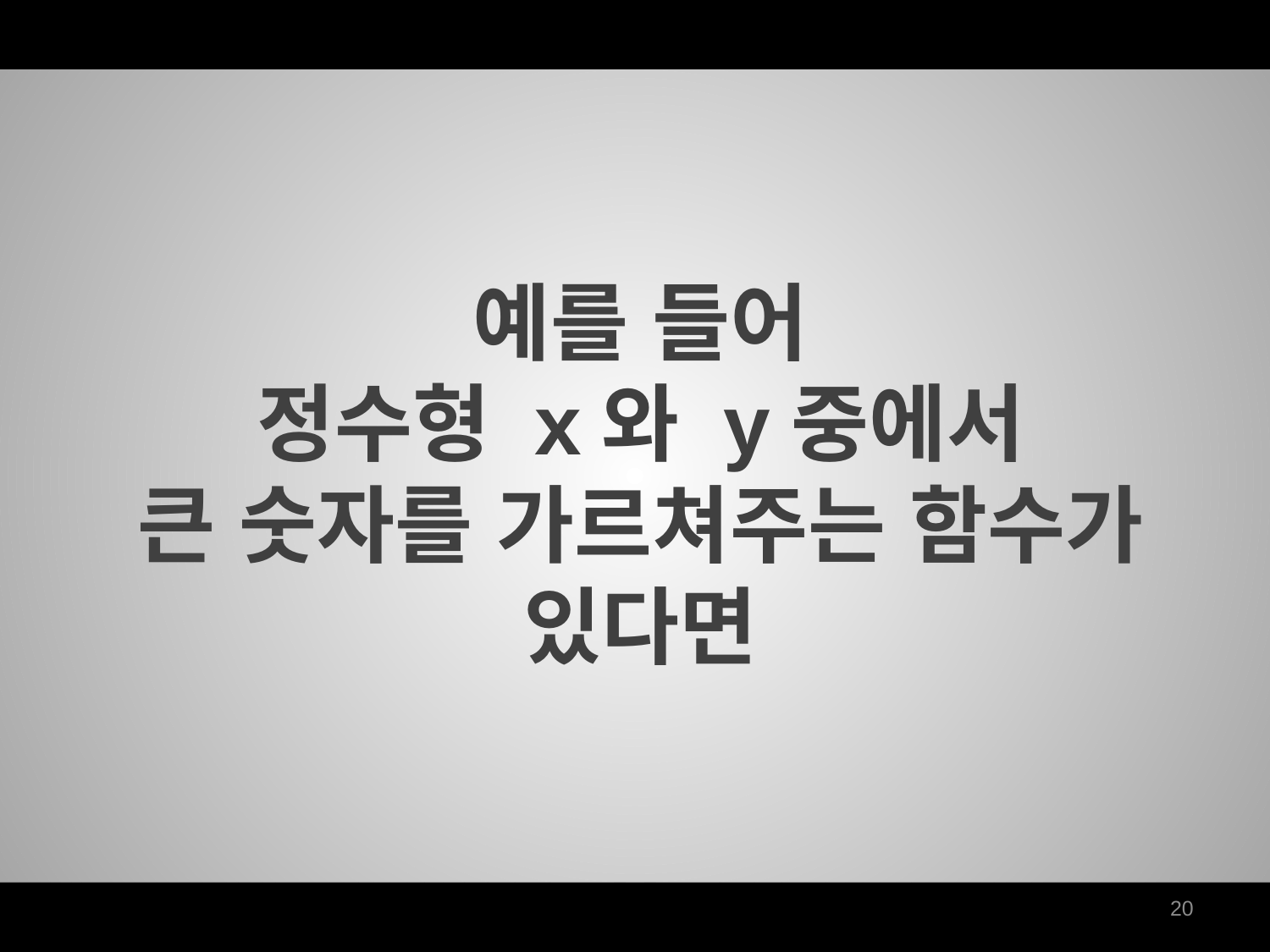

예를 들어
정수형 x와 y중에서
큰 숫자를 가르쳐주는 함수가
있다면
20